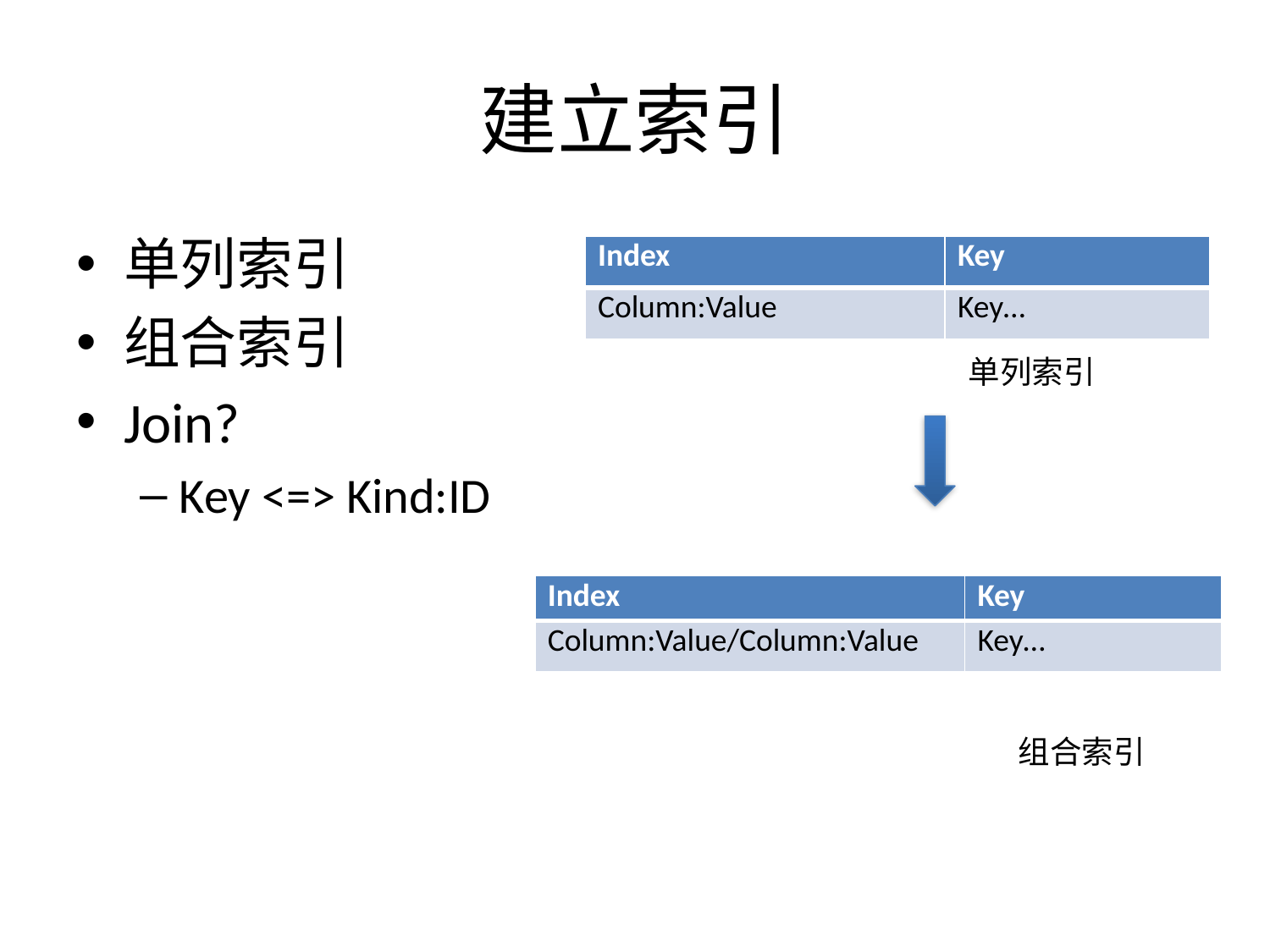

# 建立索引
单列索引
组合索引
Join?
Key <=> Kind:ID
| Index | Key |
| --- | --- |
| Column:Value | Key… |
单列索引

| Index | Key |
| --- | --- |
| Column:Value/Column:Value | Key… |
组合索引